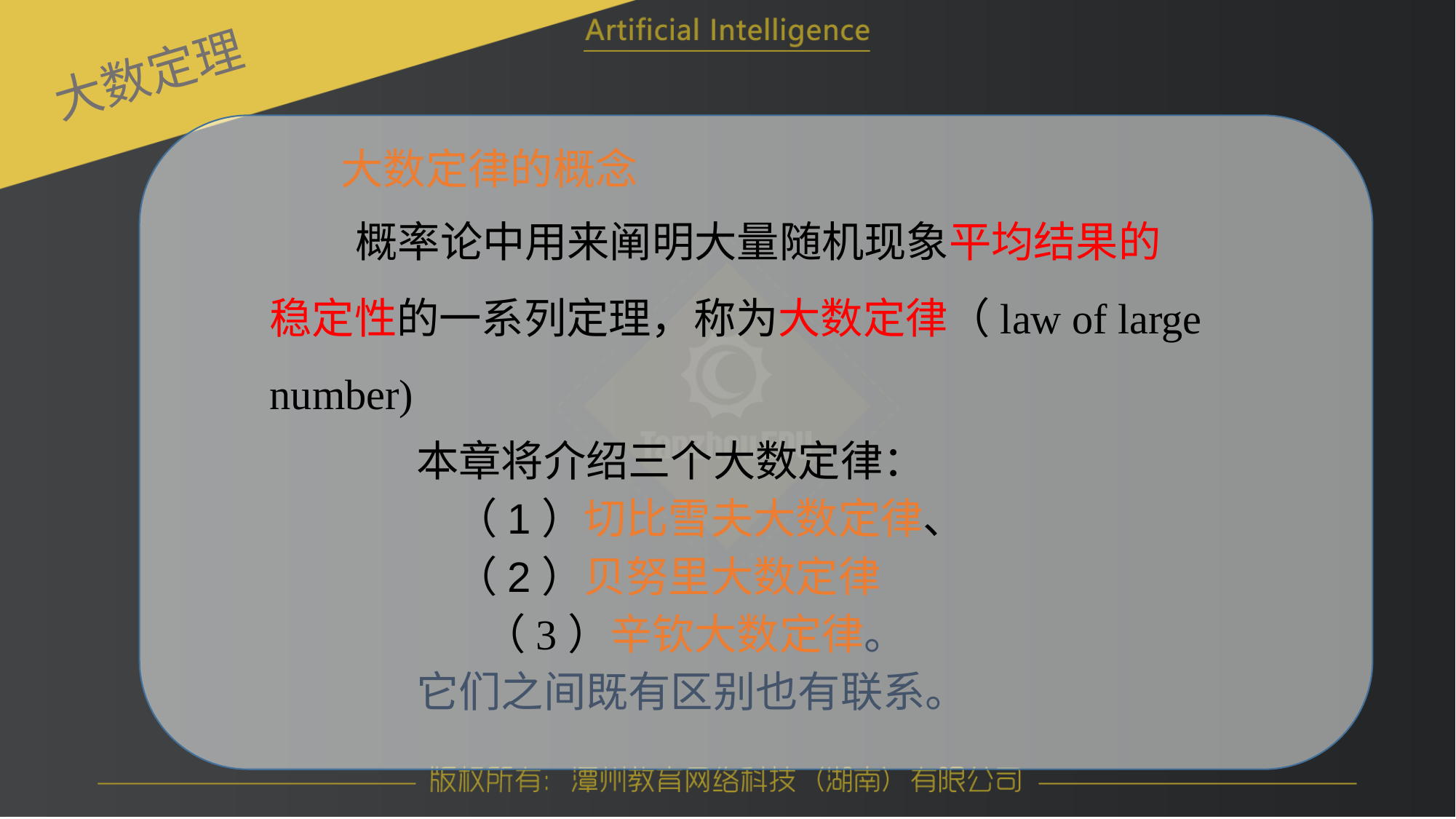

大数定理

大数定律的概念
        概率论中用来阐明大量随机现象平均结果的
稳定性的一系列定理，称为大数定律（law of large
number)
本章将介绍三个大数定律：
   （1）切比雪夫大数定律、
   （2）贝努里大数定律
      （3）辛钦大数定律。
它们之间既有区别也有联系。